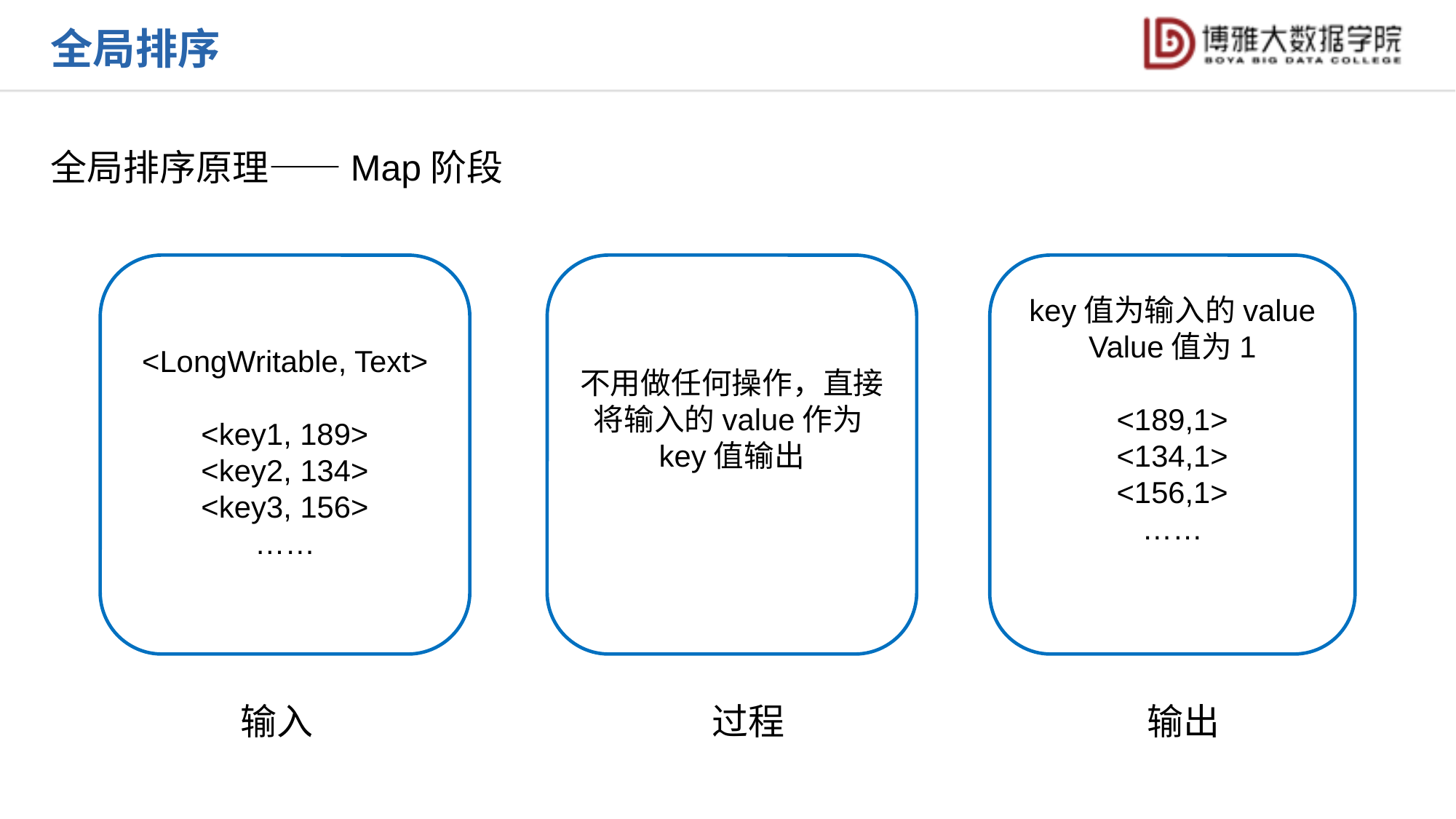

全局排序
全局排序原理——Map阶段

<LongWritable, Text>

<key1, 189>
<key2, 134>
<key3, 156>
……

不用做任何操作，直接将输入的value作为key值输出

key值为输入的value
Value值为1

<189,1>
<134,1>
<156,1>
……

输出
过程
输入